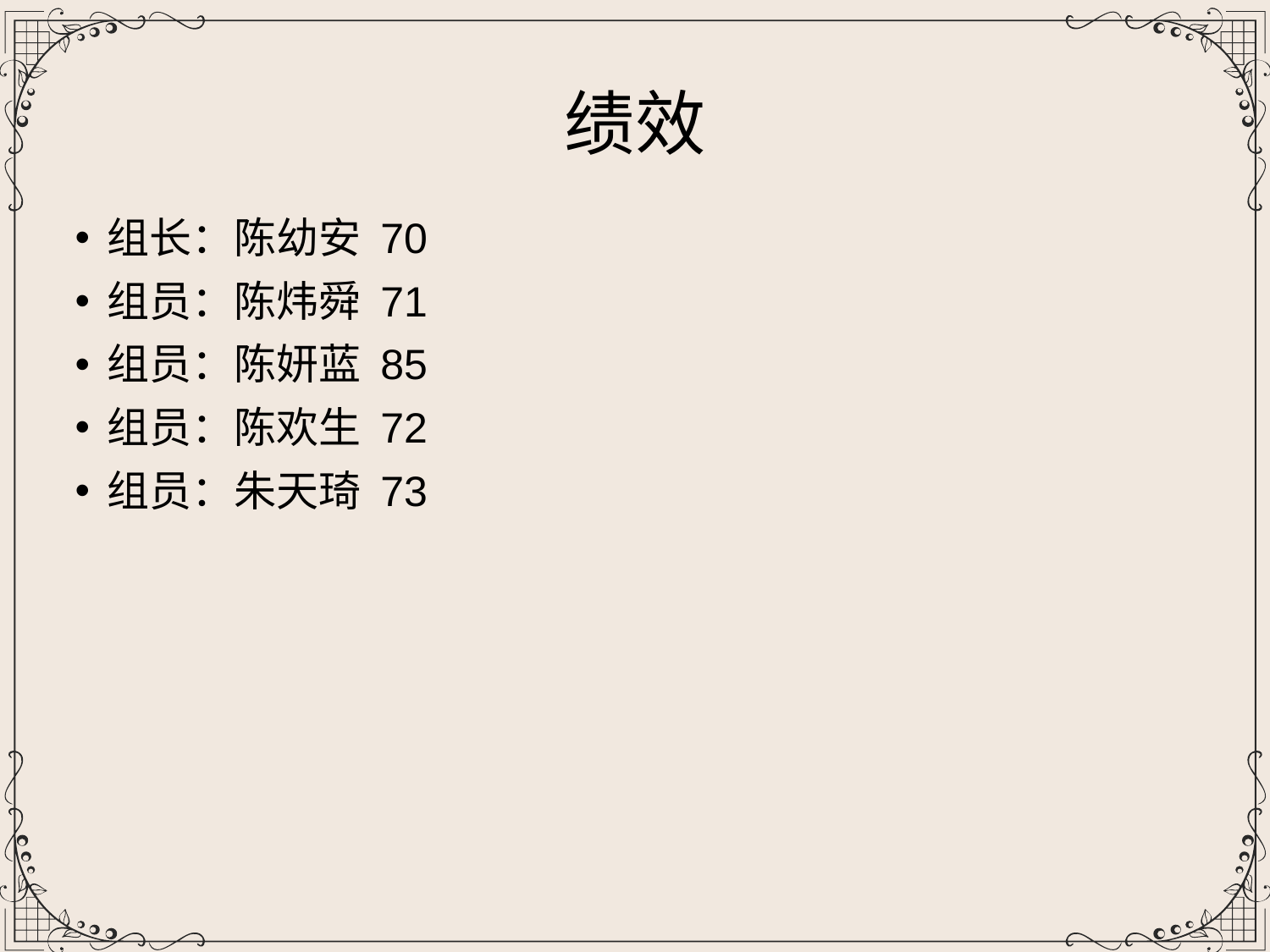

绩效
组长：陈幼安 70
组员：陈炜舜 71
组员：陈妍蓝 85
组员：陈欢生 72
组员：朱天琦 73